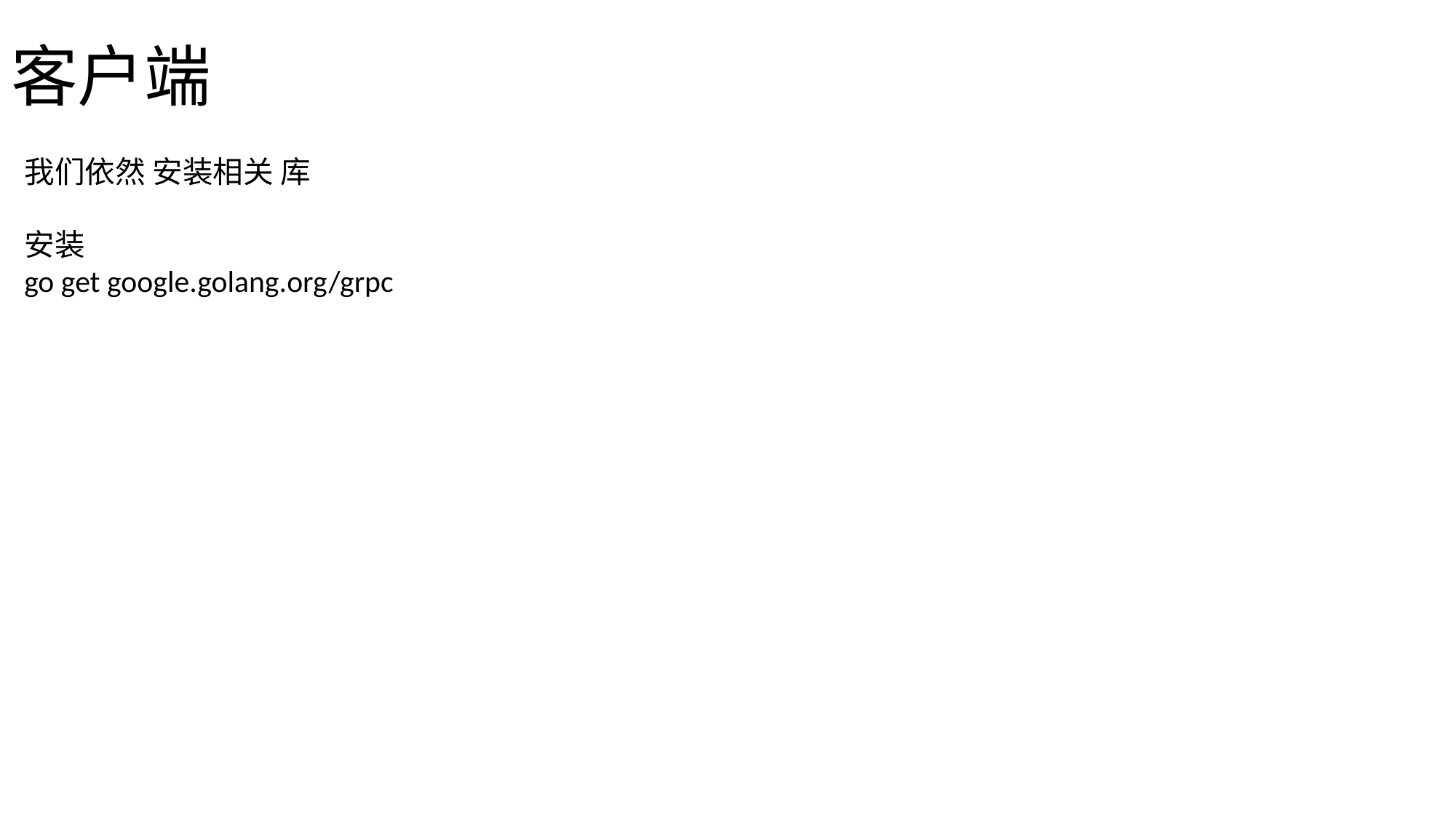

# 客户端

我们依然 安装相关 库

安装
go get google.golang.org/grpc